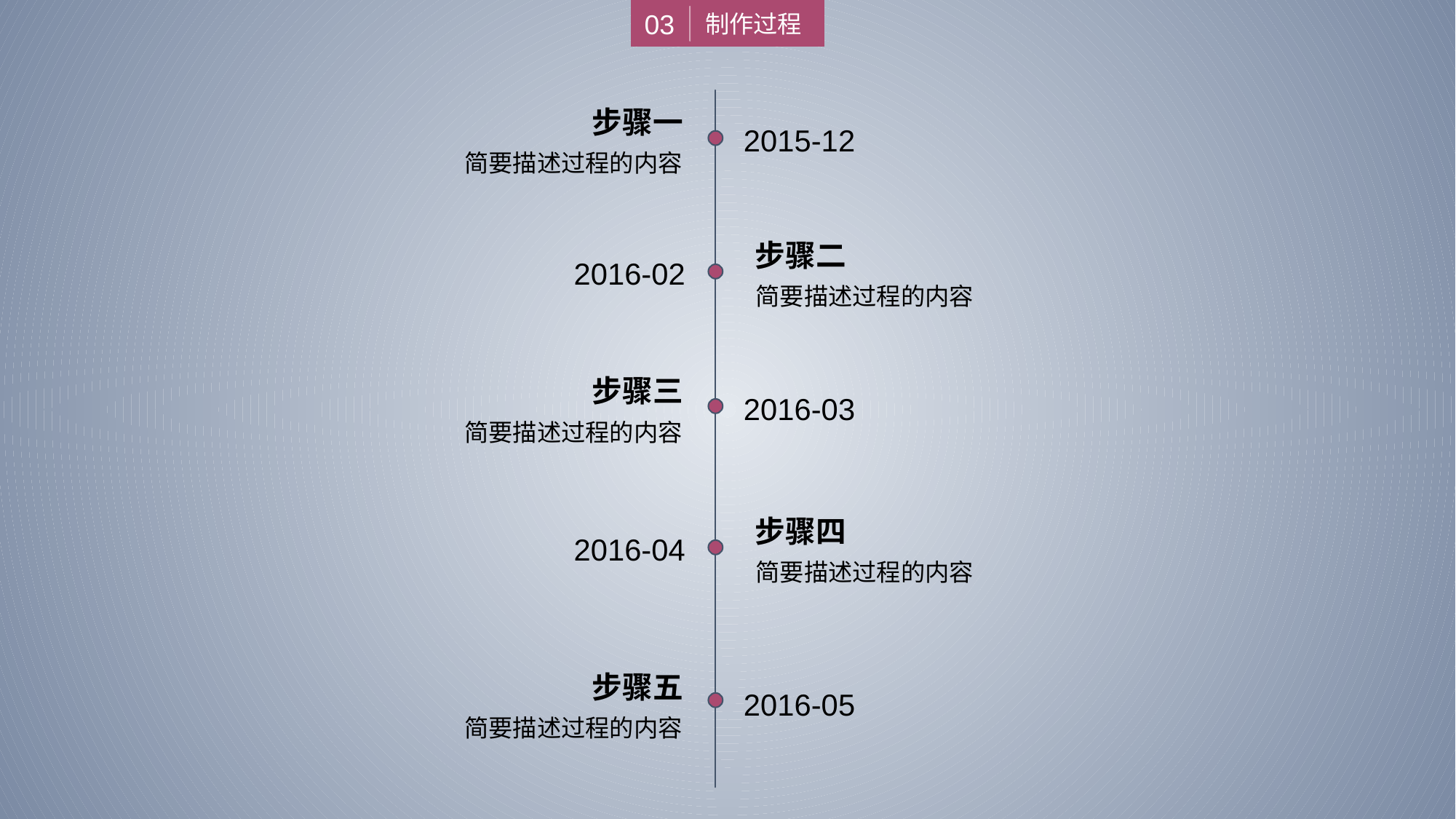

03
制作过程
步骤一
2015-12

简要描述过程的内容
步骤二
2016-02

简要描述过程的内容
步骤三
2016-03

简要描述过程的内容
步骤四
2016-04

简要描述过程的内容
步骤五
2016-05

简要描述过程的内容